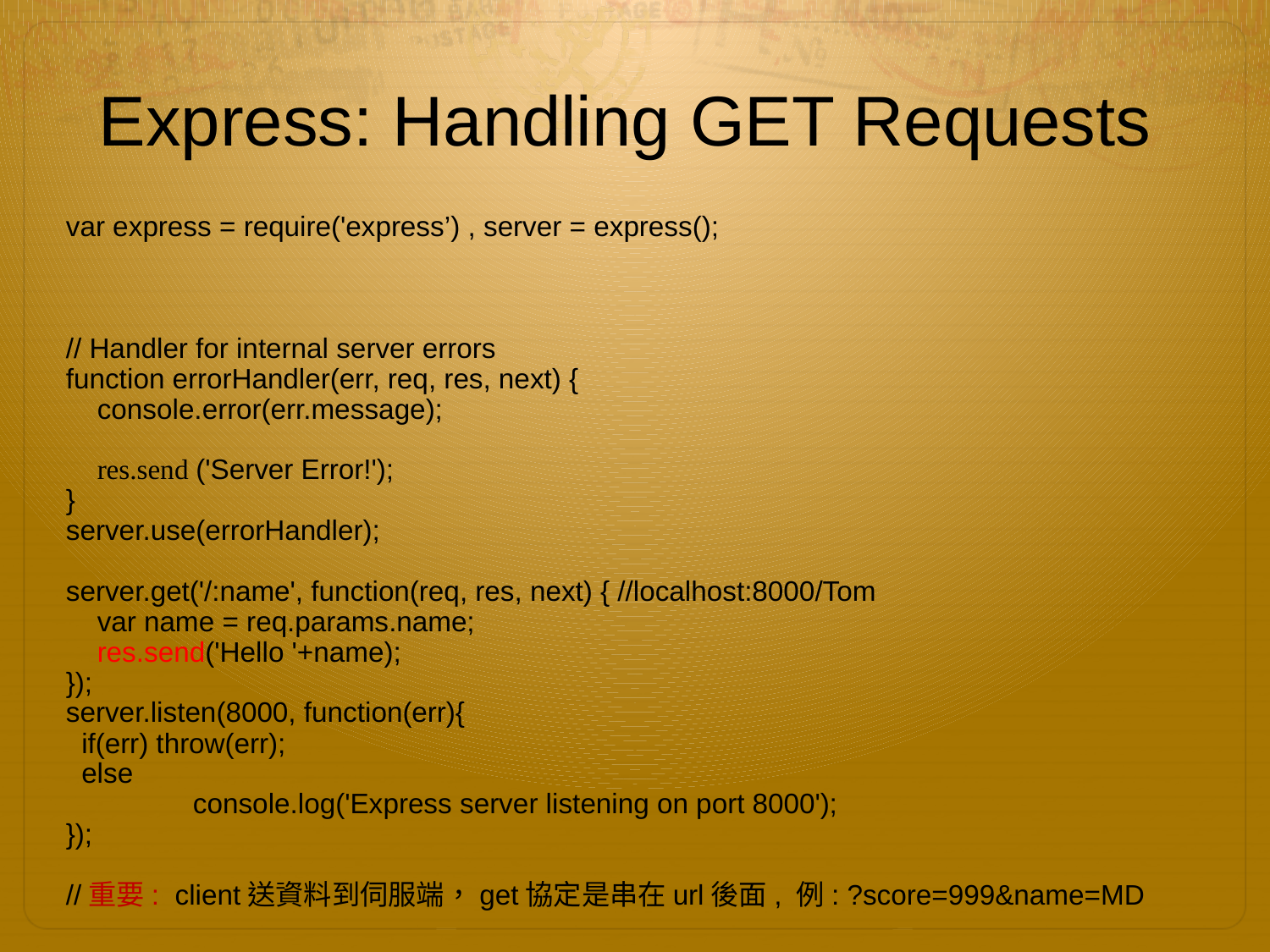

# Express: Handling GET Requests
var express = require('express’) , server = express();

// Handler for internal server errors
function errorHandler(err, req, res, next) {
    console.error(err.message);

    res.send ('Server Error!');
}
server.use(errorHandler);

server.get('/:name', function(req, res, next) { //localhost:8000/Tom
    var name = req.params.name;
    res.send('Hello '+name);
});
server.listen(8000, function(err){
  if(err) throw(err);
  else
	console.log('Express server listening on port 8000');
});

//重要:  client送資料到伺服端，get協定是串在url後面, 例: ?score=999&name=MD